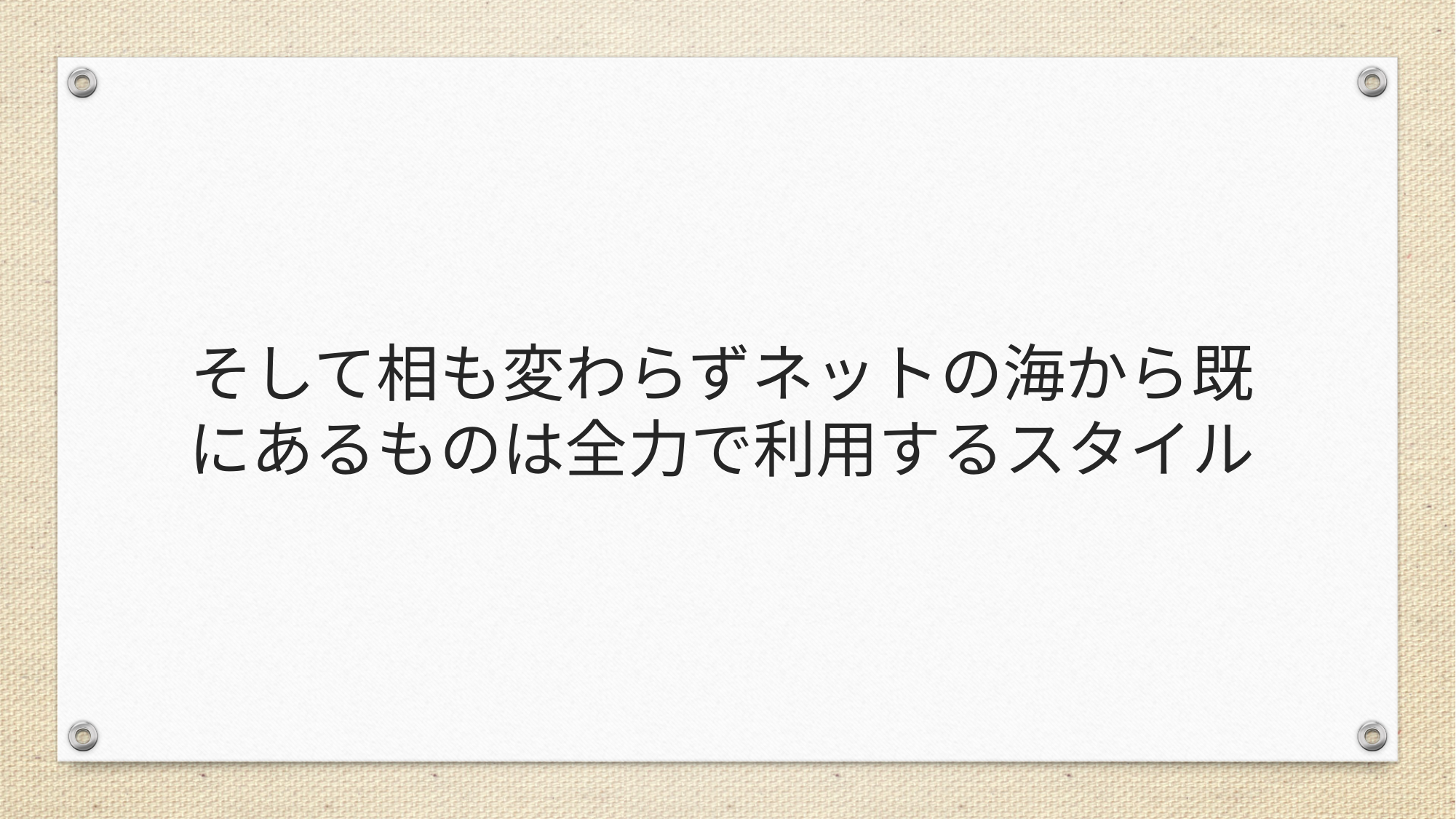

そして相も変わらずネットの海から既にあるものは全力で利用するスタイル